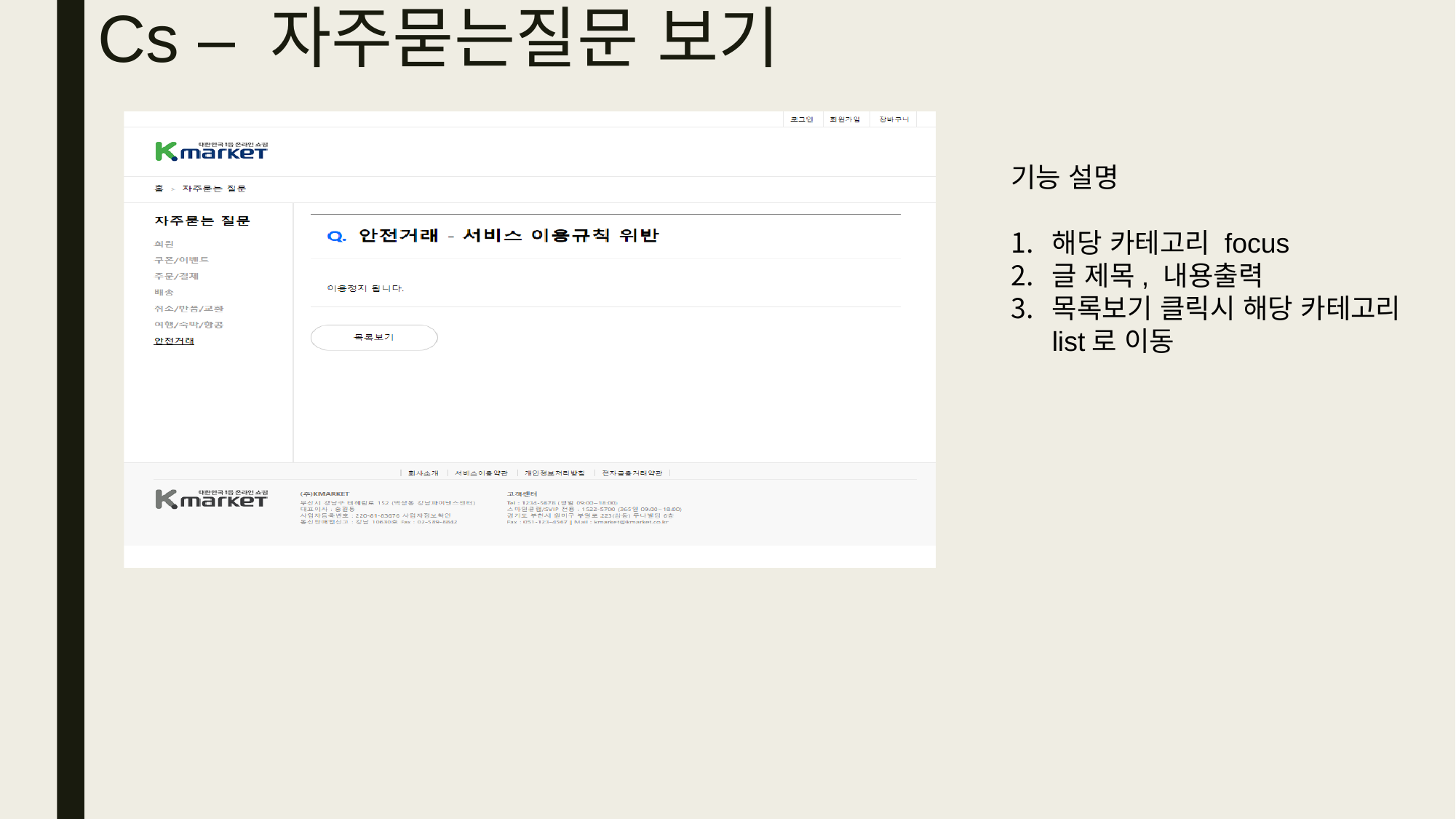

# Cs – 자주묻는질문 보기

기능 설명

해당 카테고리 focus
글 제목, 내용출력
목록보기 클릭시 해당 카테고리 list로 이동